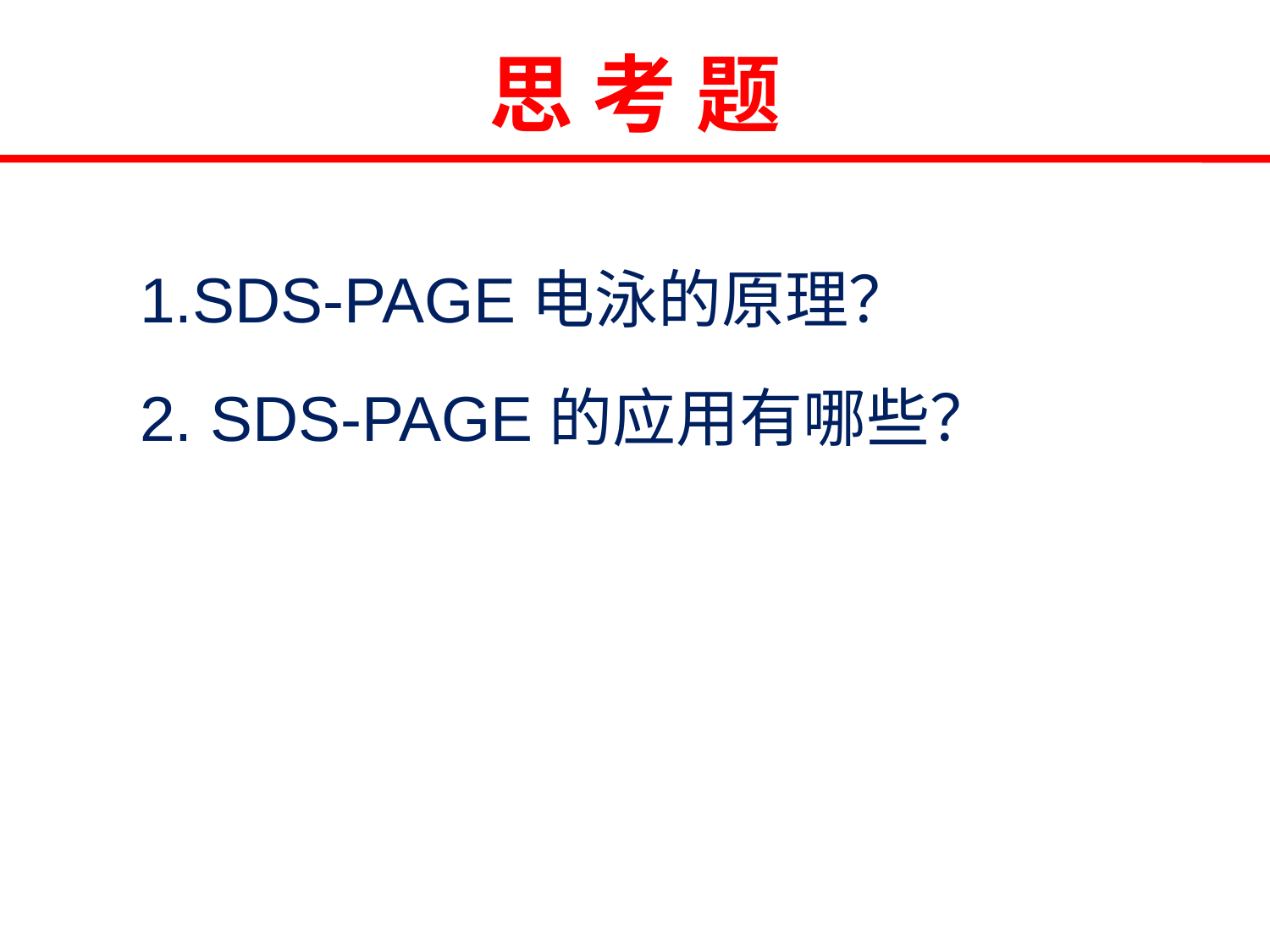

# 思 考 题
1.SDS-PAGE电泳的原理？
2. SDS-PAGE的应用有哪些？